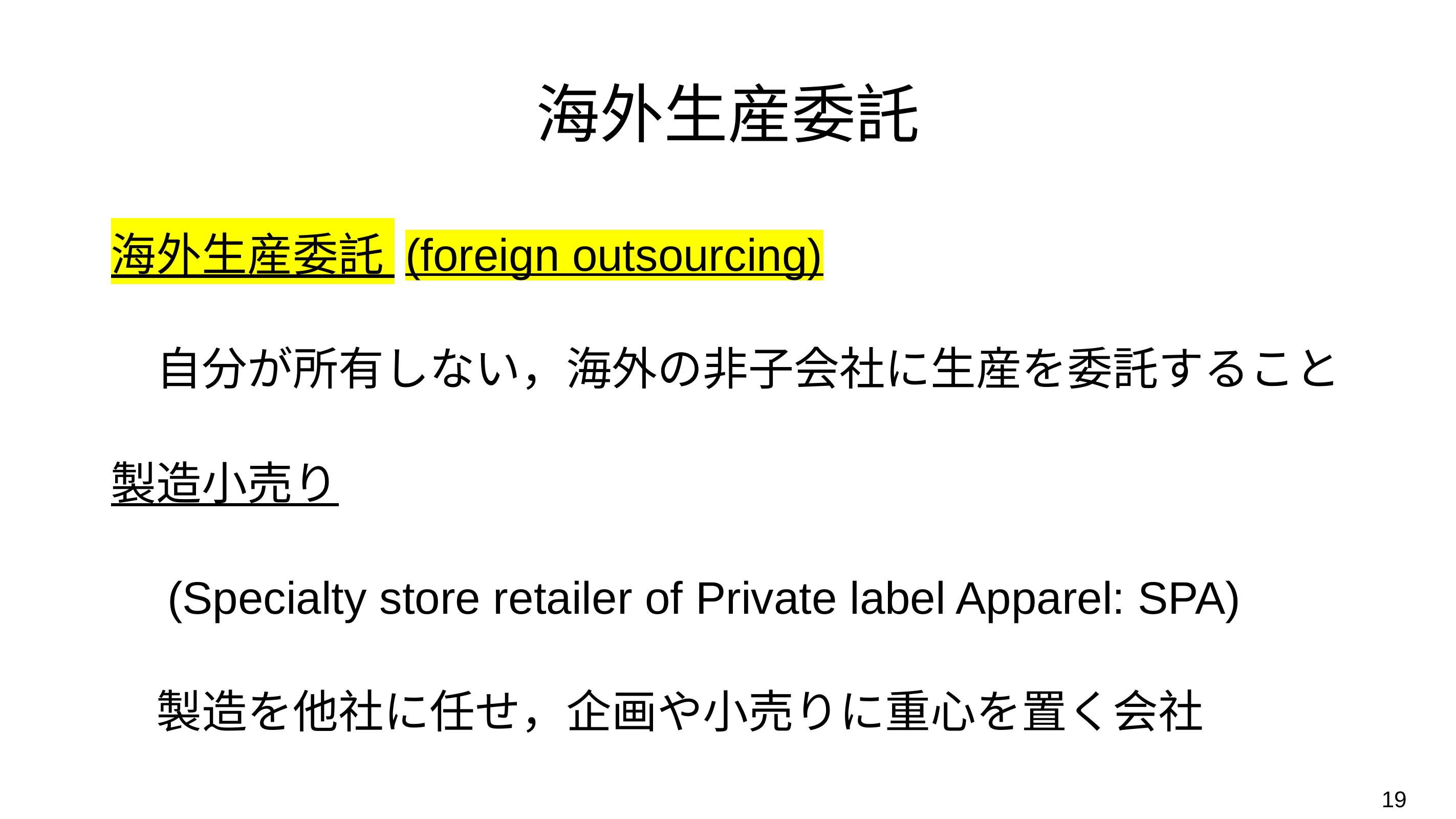

# 海外生産委託
海外生産委託 (foreign outsourcing)
　自分が所有しない，海外の非子会社に生産を委託すること
製造小売り
　(Specialty store retailer of Private label Apparel: SPA)
　製造を他社に任せ，企画や小売りに重心を置く会社
19